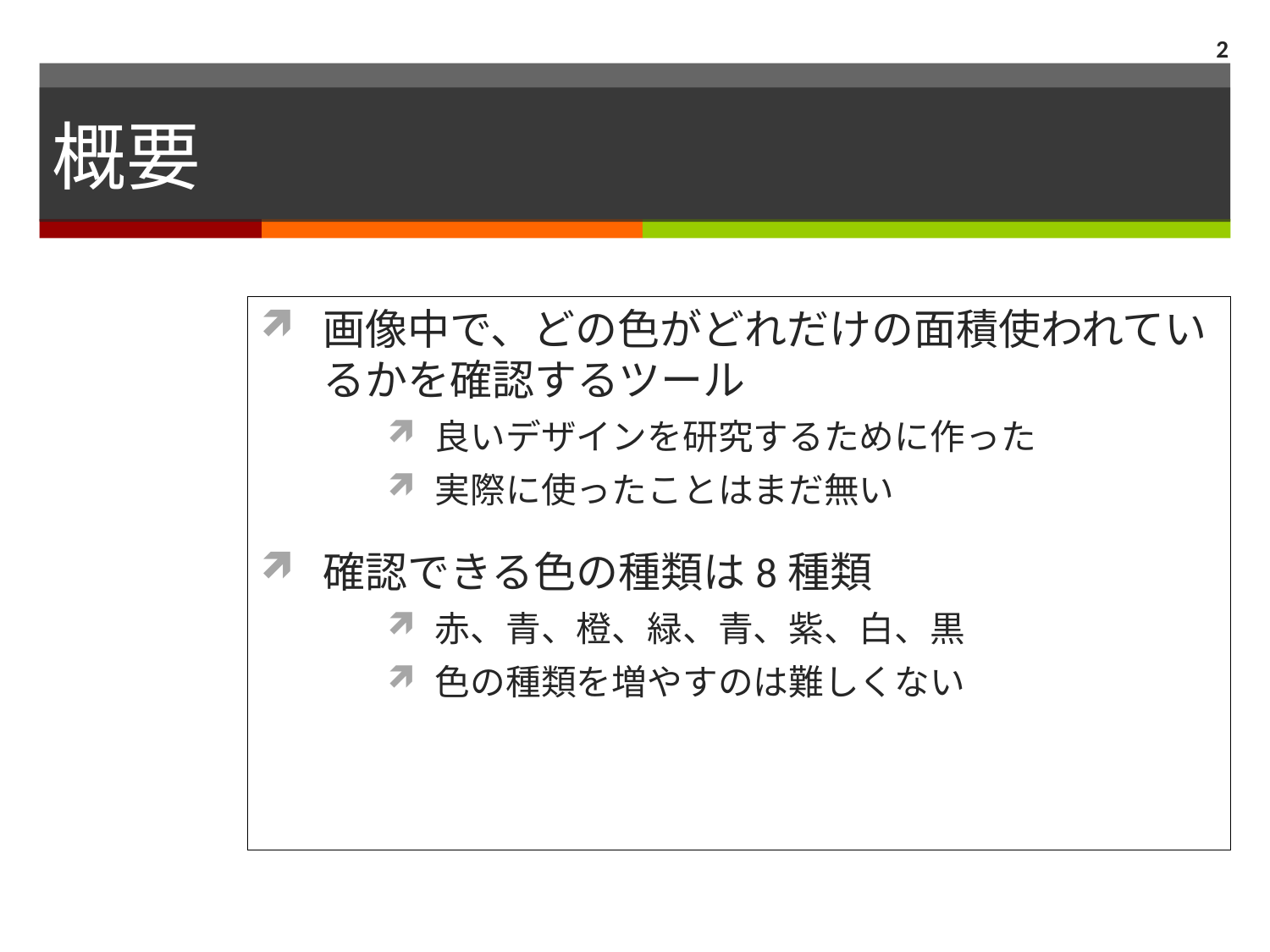

2
# 概要
画像中で、どの色がどれだけの面積使われているかを確認するツール
良いデザインを研究するために作った
実際に使ったことはまだ無い
確認できる色の種類は8種類
赤、青、橙、緑、青、紫、白、黒
色の種類を増やすのは難しくない